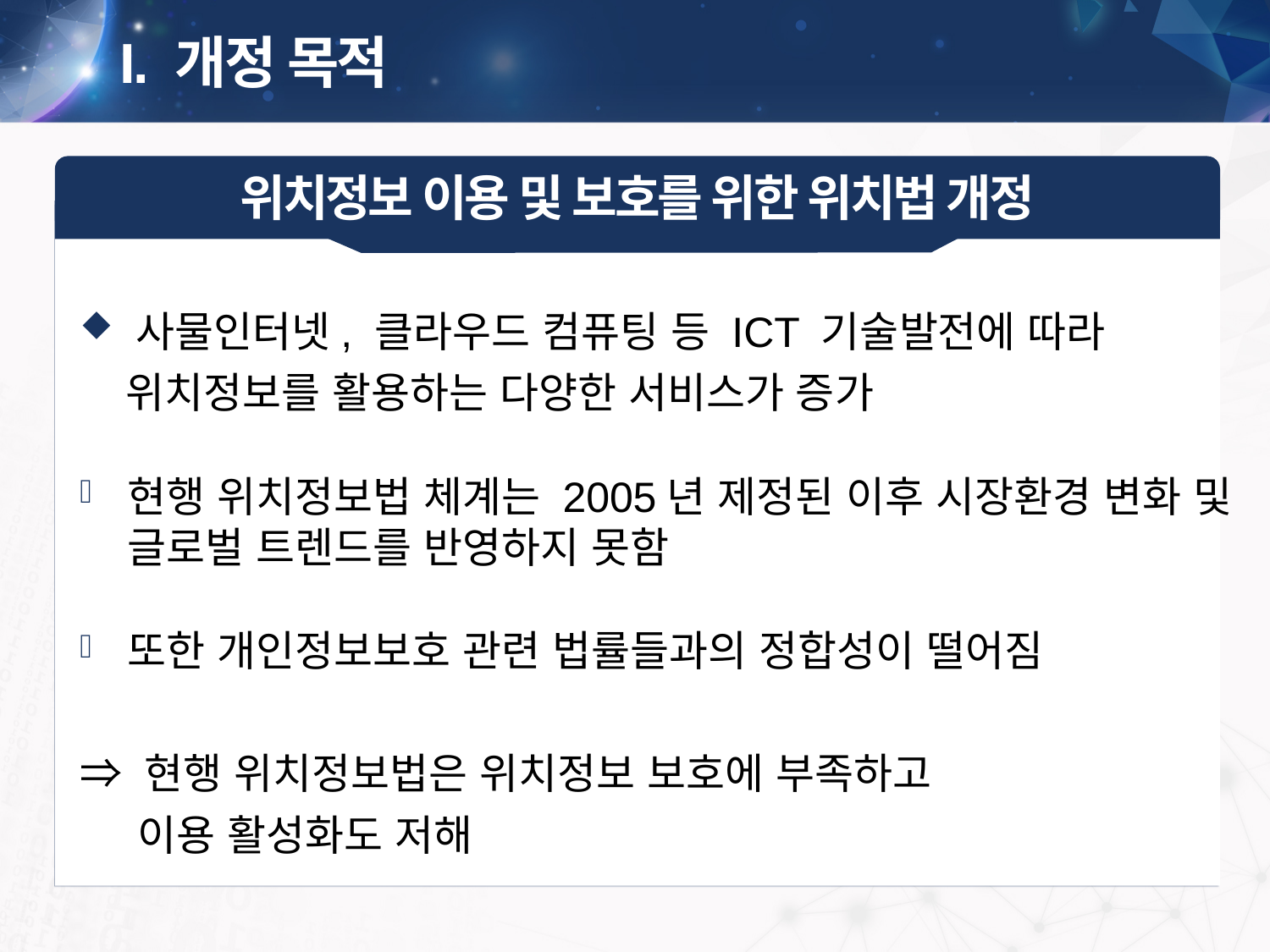

I. 개정 목적

위치정보 이용 및 보호를 위한 위치법 개정

 사물인터넷, 클라우드 컴퓨팅 등 ICT 기술발전에 따라
   위치정보를 활용하는 다양한 서비스가 증가

현행 위치정보법 체계는 2005년 제정된 이후 시장환경 변화 및 글로벌 트렌드를 반영하지 못함

또한 개인정보보호 관련 법률들과의 정합성이 떨어짐

⇒ 현행 위치정보법은 위치정보 보호에 부족하고
    이용 활성화도 저해